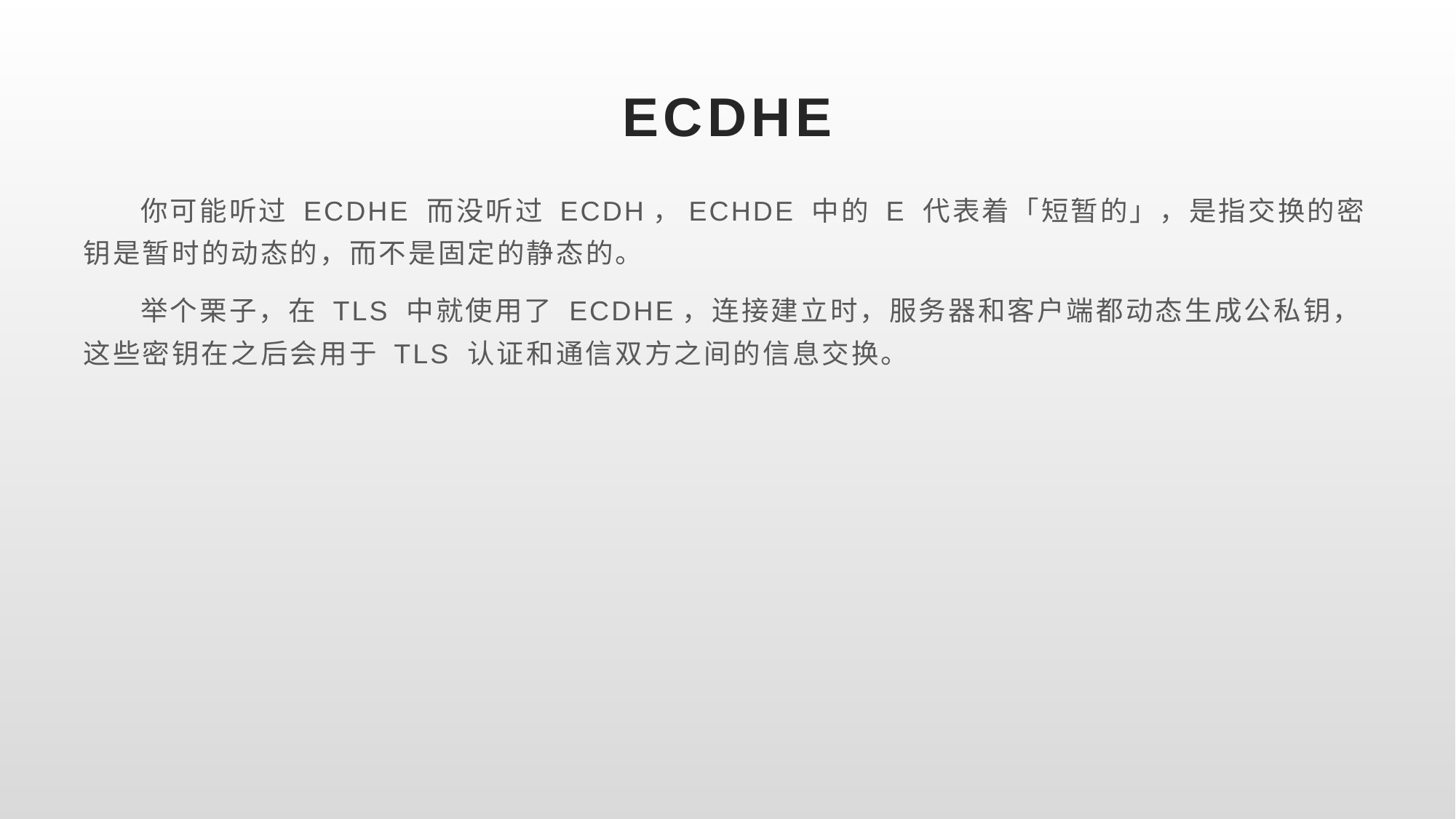

# ECDHE
      你可能听过 ECDHE 而没听过 ECDH，ECHDE 中的 E 代表着「短暂的」，是指交换的密钥是暂时的动态的，而不是固定的静态的。
      举个栗子，在 TLS 中就使用了 ECDHE，连接建立时，服务器和客户端都动态生成公私钥，这些密钥在之后会用于 TLS 认证和通信双方之间的信息交换。